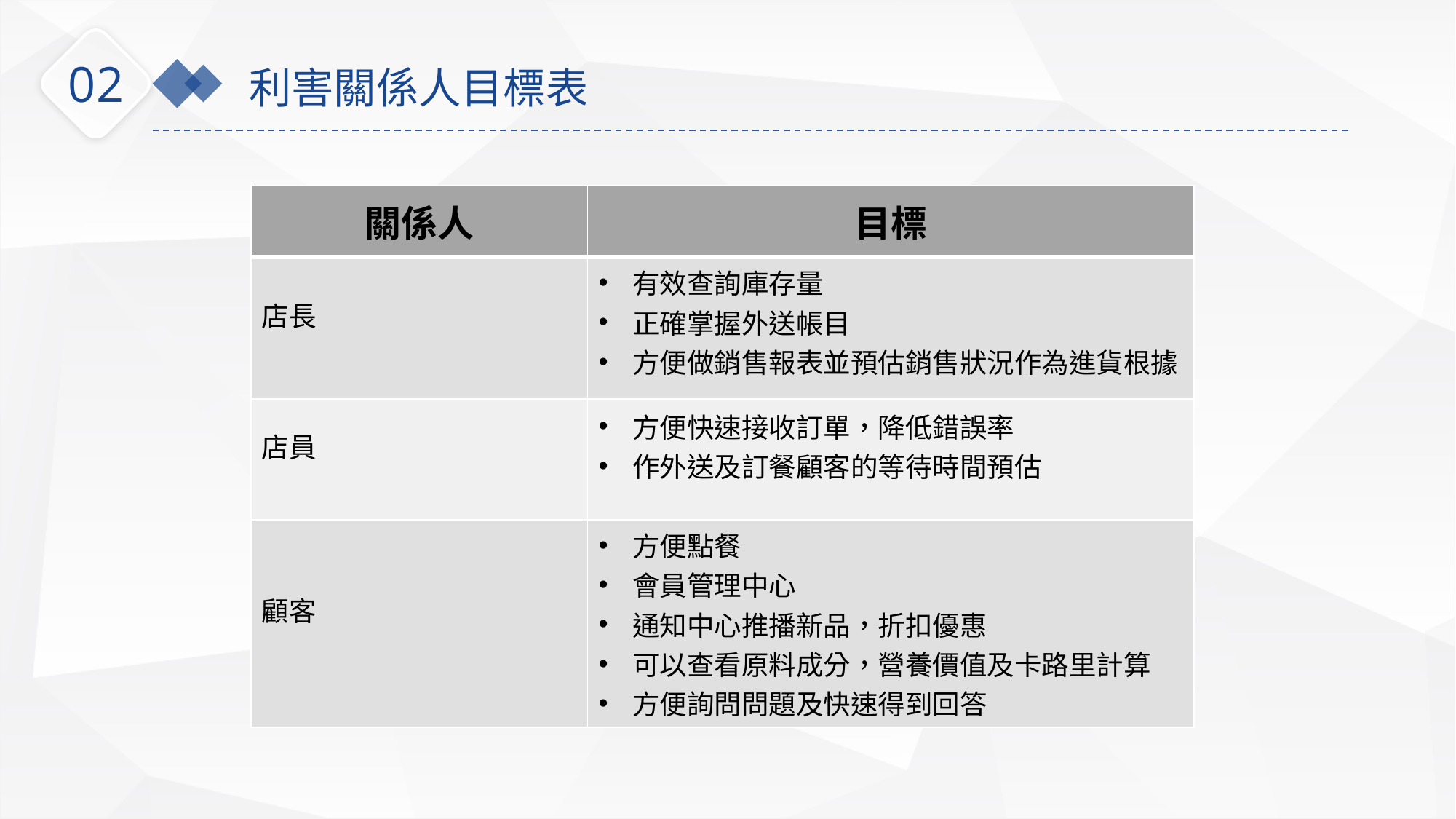

02
利害關係人目標表

| 關係人 | 目標 |
| --- | --- |
| 店長 | 有效查詢庫存量 正確掌握外送帳目 方便做銷售報表並預估銷售狀況作為進貨根據 |
| 店員 | 方便快速接收訂單，降低錯誤率 作外送及訂餐顧客的等待時間預估 |
| 顧客 | 方便點餐 會員管理中心 通知中心推播新品，折扣優惠 可以查看原料成分，營養價值及卡路里計算 方便詢問問題及快速得到回答 |